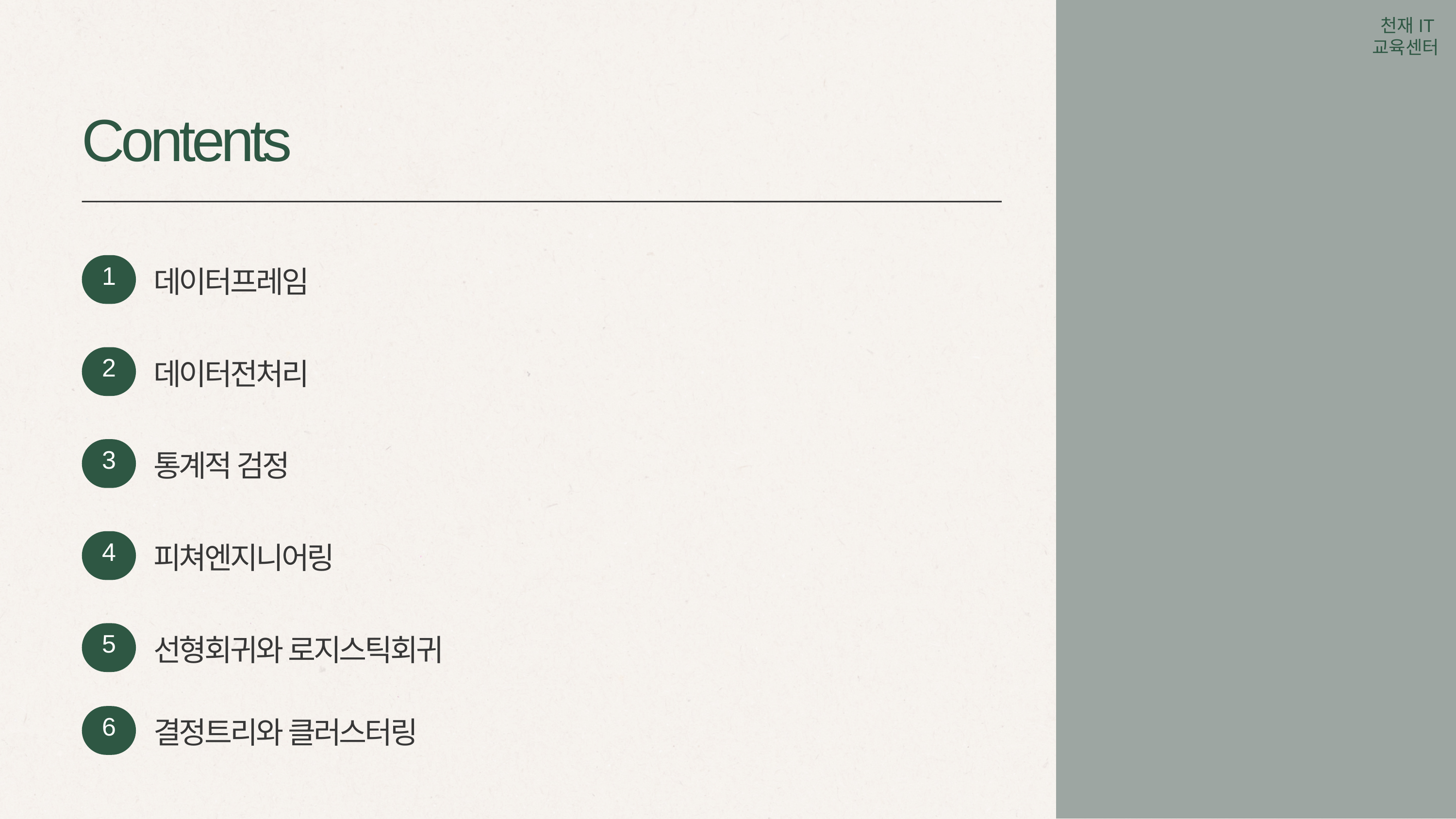

Contents

1
데이터프레임

2
데이터전처리

3
통계적 검정

4
피쳐엔지니어링

5
선형회귀와 로지스틱회귀

6
결정트리와 클러스터링